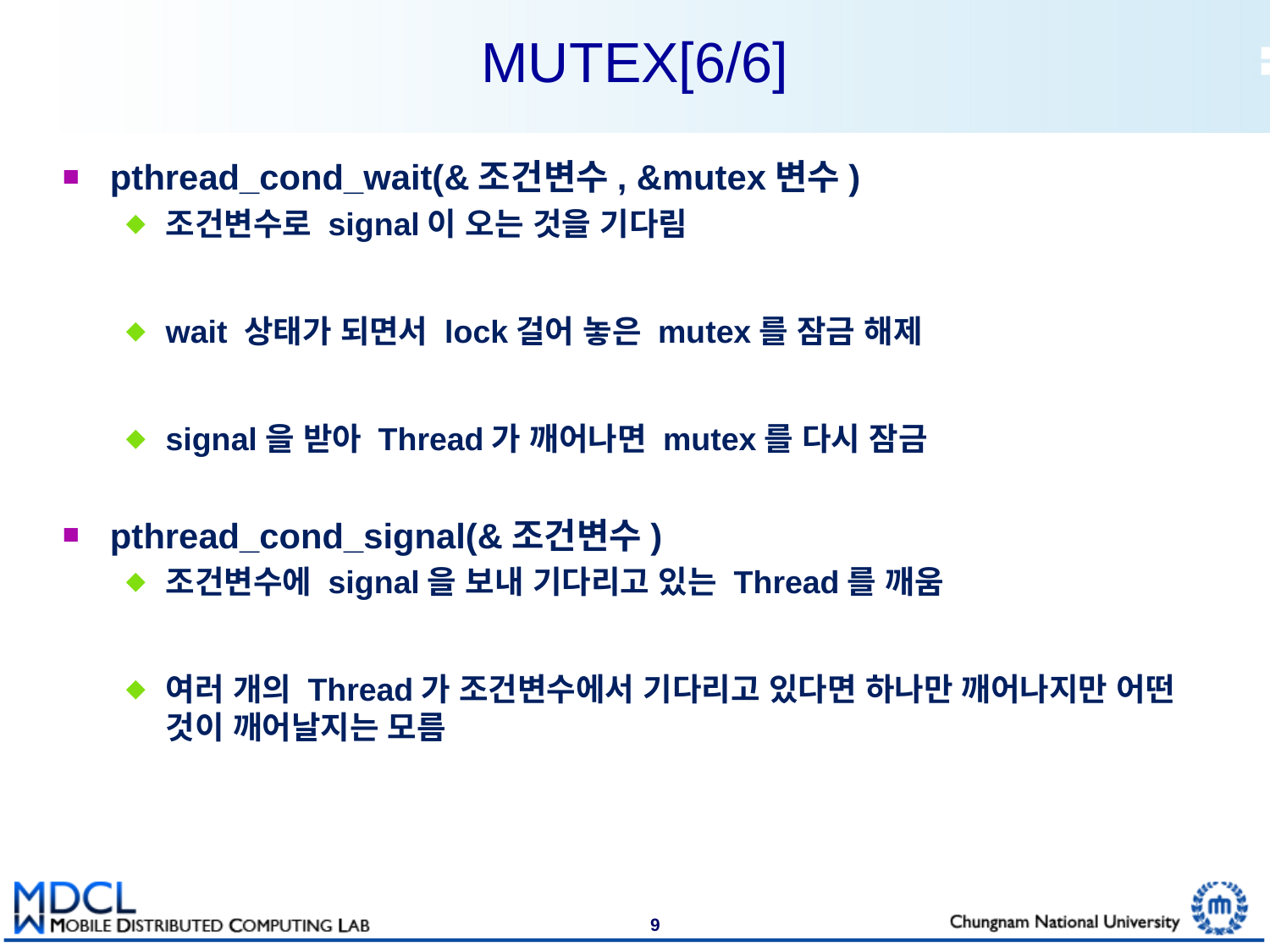

# MUTEX[6/6]
pthread_cond_wait(&조건변수, &mutex변수)
조건변수로 signal이 오는 것을 기다림

wait 상태가 되면서 lock걸어 놓은 mutex를 잠금 해제

signal을 받아 Thread가 깨어나면 mutex를 다시 잠금

pthread_cond_signal(&조건변수)
조건변수에 signal을 보내 기다리고 있는 Thread를 깨움

여러 개의 Thread가 조건변수에서 기다리고 있다면 하나만 깨어나지만 어떤 것이 깨어날지는 모름